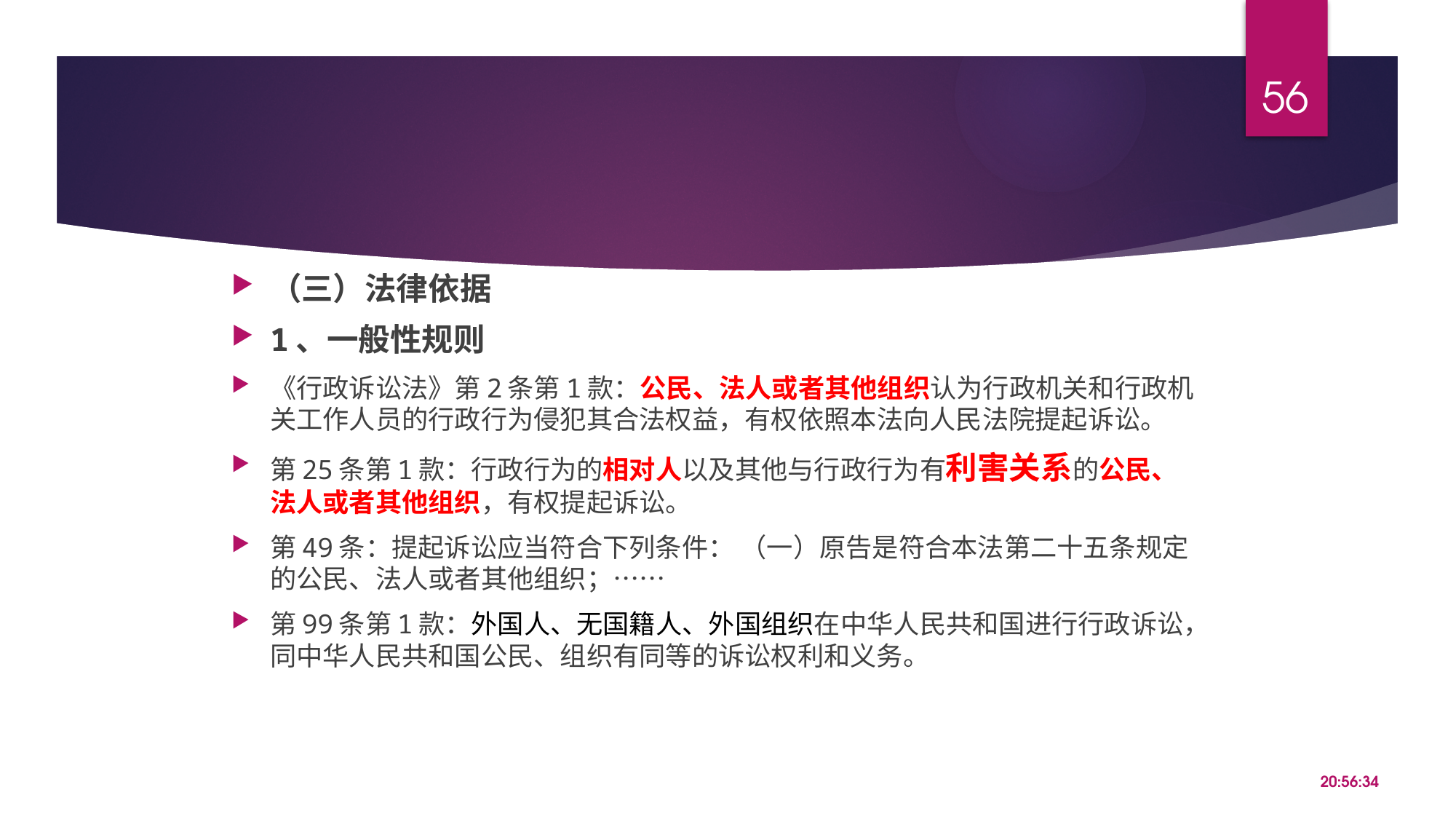

56
#
（三）法律依据
1、一般性规则
《行政诉讼法》第2条第1款：公民、法人或者其他组织认为行政机关和行政机关工作人员的行政行为侵犯其合法权益，有权依照本法向人民法院提起诉讼。
第25条第1款：行政行为的相对人以及其他与行政行为有利害关系的公民、法人或者其他组织，有权提起诉讼。
第49条：提起诉讼应当符合下列条件： （一）原告是符合本法第二十五条规定的公民、法人或者其他组织；……
第99条第1款：外国人、无国籍人、外国组织在中华人民共和国进行行政诉讼，同中华人民共和国公民、组织有同等的诉讼权利和义务。

20:56:34